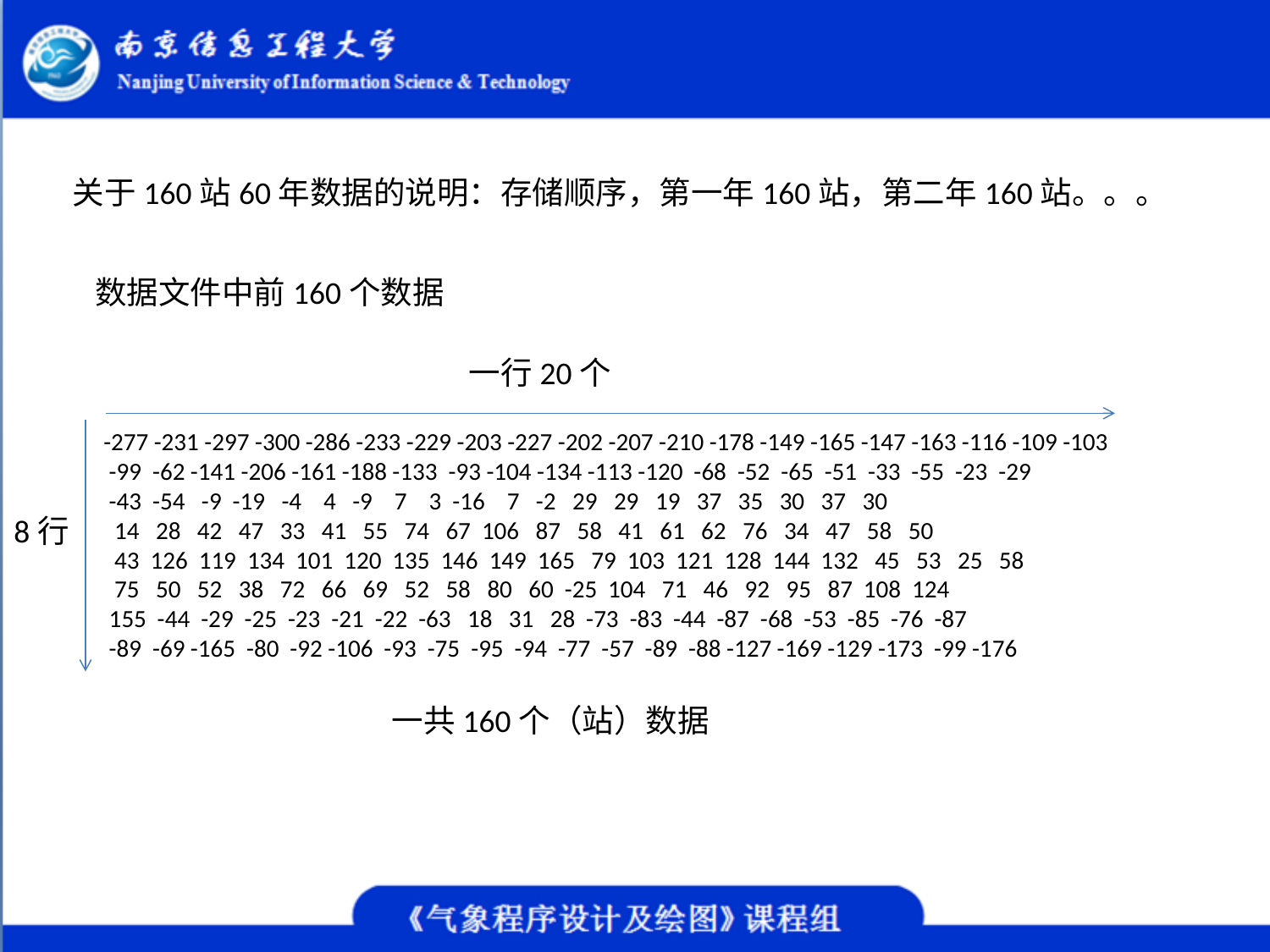

关于160站60年数据的说明：存储顺序，第一年160站，第二年160站。。。
数据文件中前160个数据
一行20个
 -277 -231 -297 -300 -286 -233 -229 -203 -227 -202 -207 -210 -178 -149 -165 -147 -163 -116 -109 -103
  -99  -62 -141 -206 -161 -188 -133  -93 -104 -134 -113 -120  -68  -52  -65  -51  -33  -55  -23  -29
  -43  -54   -9  -19   -4    4   -9    7    3  -16    7   -2   29   29   19   37   35   30   37   30
   14   28   42   47   33   41   55   74   67  106   87   58   41   61   62   76   34   47   58   50
   43  126  119  134  101  120  135  146  149  165   79  103  121  128  144  132   45   53   25   58
   75   50   52   38   72   66   69   52   58   80   60  -25  104   71   46   92   95   87  108  124
  155  -44  -29  -25  -23  -21  -22  -63   18   31   28  -73  -83  -44  -87  -68  -53  -85  -76  -87
  -89  -69 -165  -80  -92 -106  -93  -75  -95  -94  -77  -57  -89  -88 -127 -169 -129 -173  -99 -176
8行
一共160个（站）数据